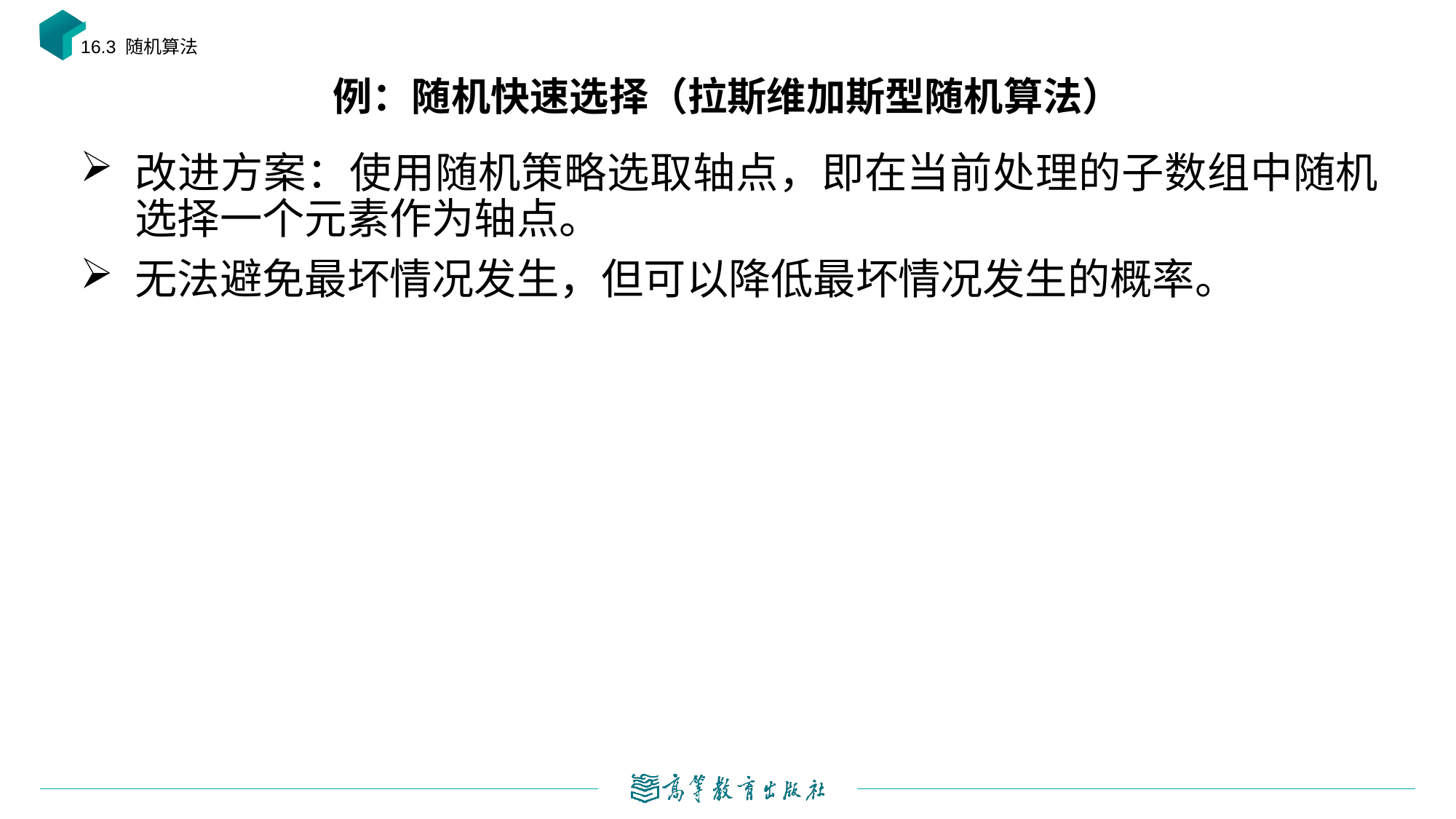

16.3 随机算法
# 例：随机快速选择（拉斯维加斯型随机算法）
改进方案：使用随机策略选取轴点，即在当前处理的子数组中随机选择一个元素作为轴点。
无法避免最坏情况发生，但可以降低最坏情况发生的概率。